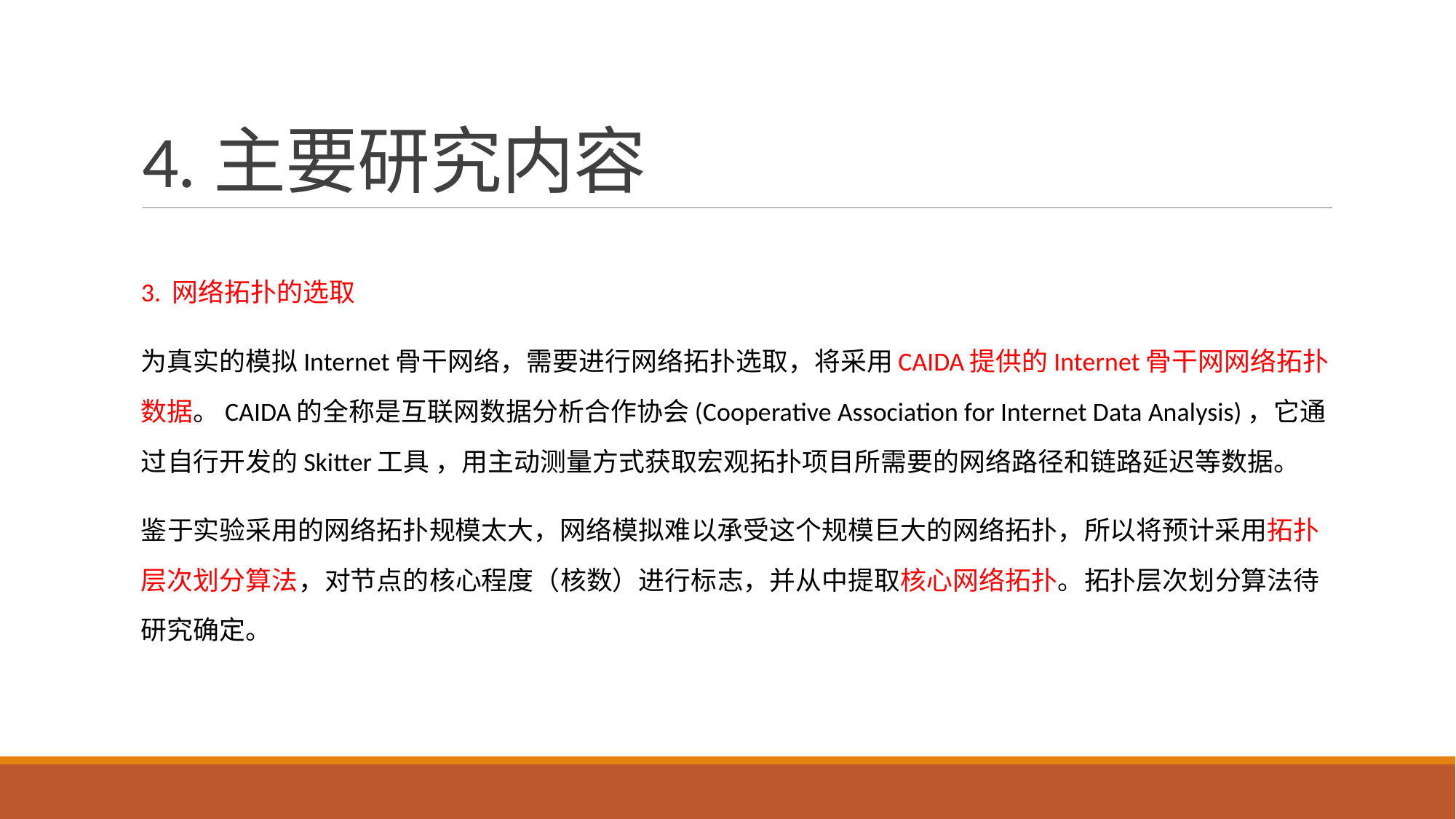

# 4.主要研究内容
3. 网络拓扑的选取
为真实的模拟Internet骨干网络，需要进行网络拓扑选取，将采用CAIDA提供的Internet骨干网网络拓扑数据。CAIDA的全称是互联网数据分析合作协会(Cooperative Association for Internet Data Analysis)，它通过自行开发的Skitter工具 ，用主动测量方式获取宏观拓扑项目所需要的网络路径和链路延迟等数据。
鉴于实验采用的网络拓扑规模太大，网络模拟难以承受这个规模巨大的网络拓扑，所以将预计采用拓扑层次划分算法，对节点的核心程度（核数）进行标志，并从中提取核心网络拓扑。拓扑层次划分算法待研究确定。